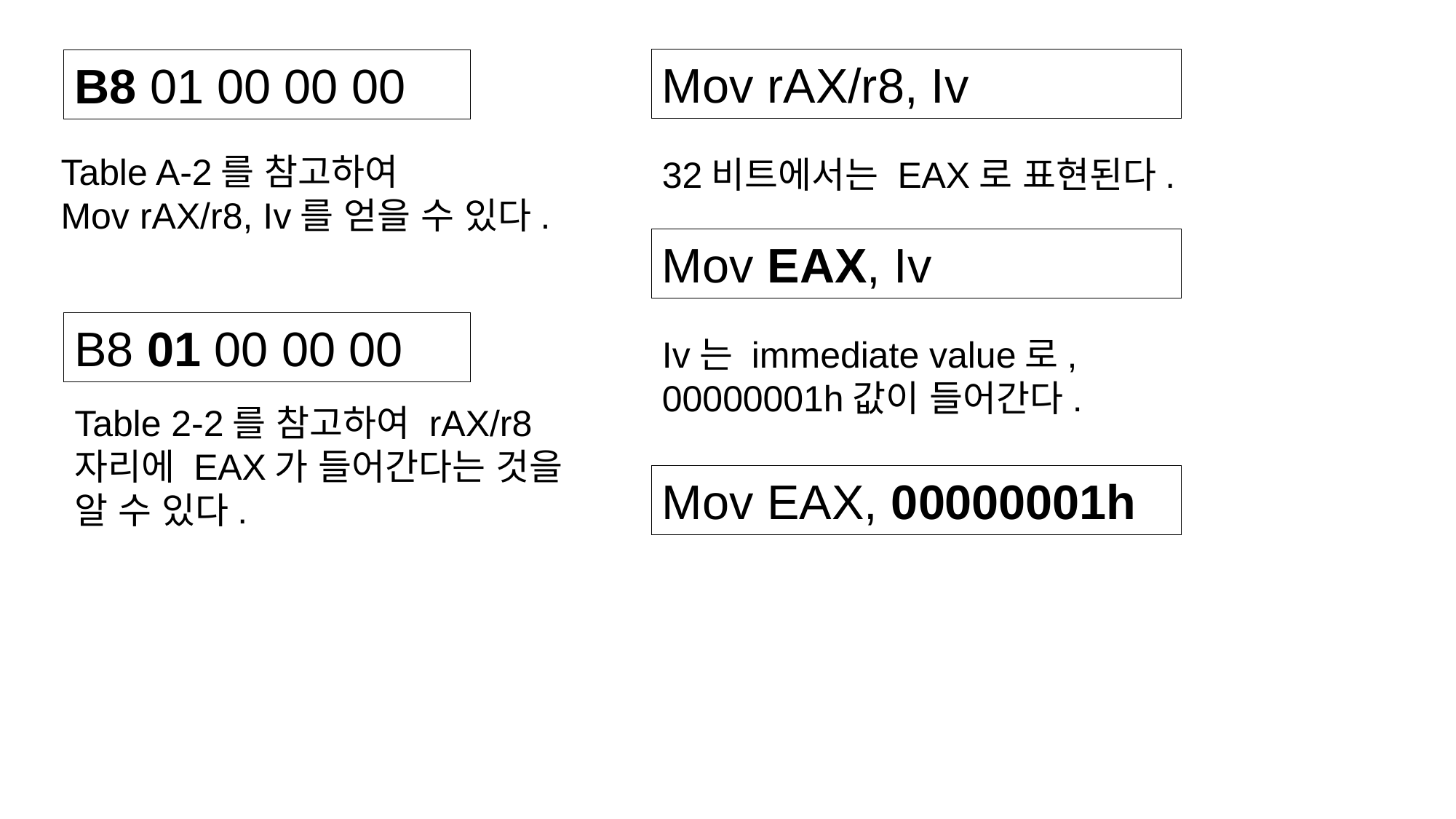

Mov rAX/r8, Iv
B8 01 00 00 00
Table A-2를 참고하여
Mov rAX/r8, Iv를 얻을 수 있다.
32비트에서는 EAX로 표현된다.
Mov EAX, Iv
B8 01 00 00 00
Iv는 immediate value로, 00000001h값이 들어간다.
Table 2-2를 참고하여 rAX/r8자리에 EAX가 들어간다는 것을 알 수 있다.
Mov EAX, 00000001h